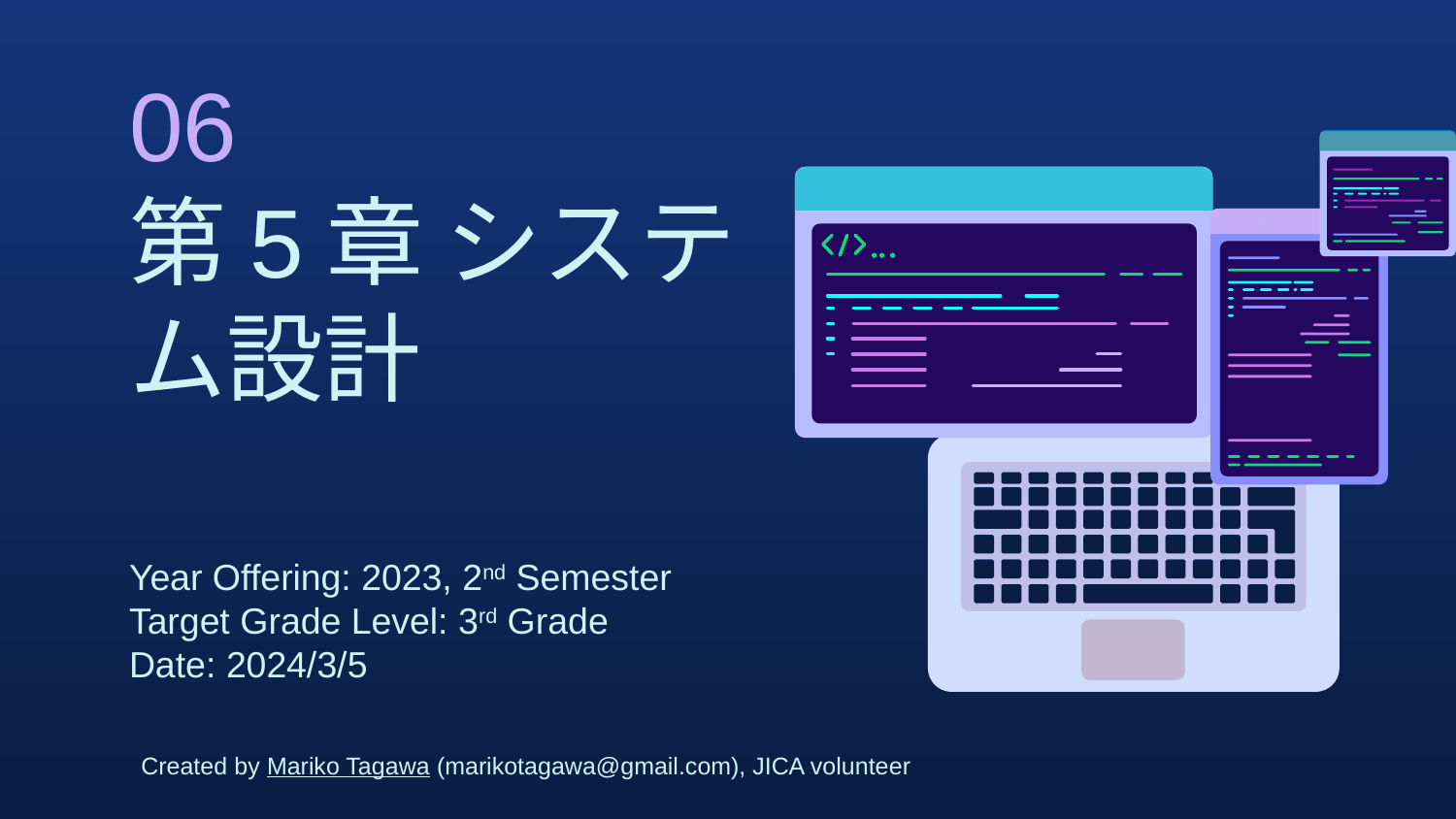

# 06 第5章 システム設計

Year Offering: 2023, 2nd Semester
Target Grade Level: 3rd Grade
Date: 2024/3/5

Created by Mariko Tagawa (marikotagawa@gmail.com), JICA volunteer